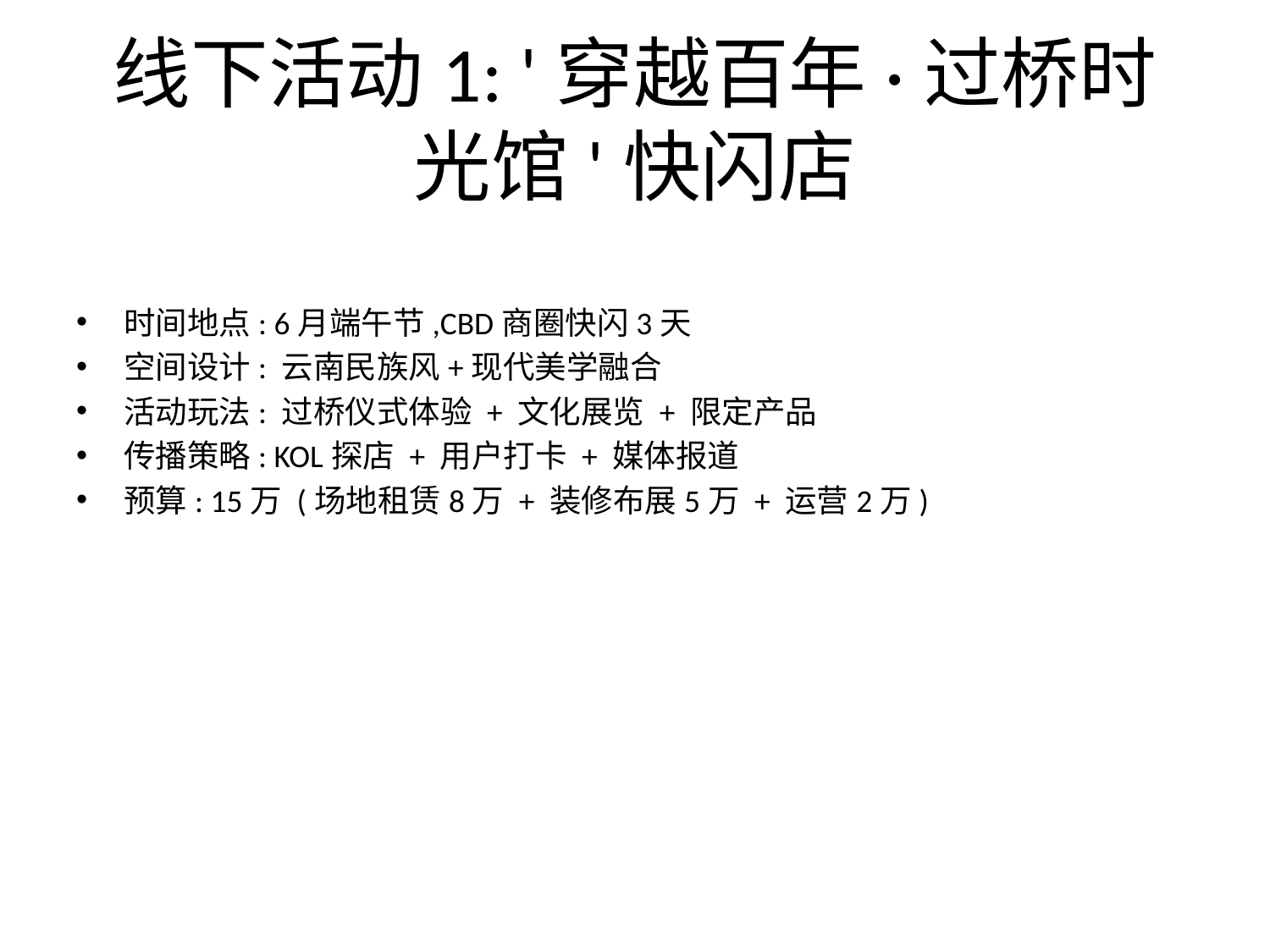

# 线下活动1: '穿越百年·过桥时光馆'快闪店

时间地点: 6月端午节,CBD商圈快闪3天
空间设计: 云南民族风+现代美学融合
活动玩法: 过桥仪式体验 + 文化展览 + 限定产品
传播策略: KOL探店 + 用户打卡 + 媒体报道
预算: 15万 (场地租赁8万 + 装修布展5万 + 运营2万)